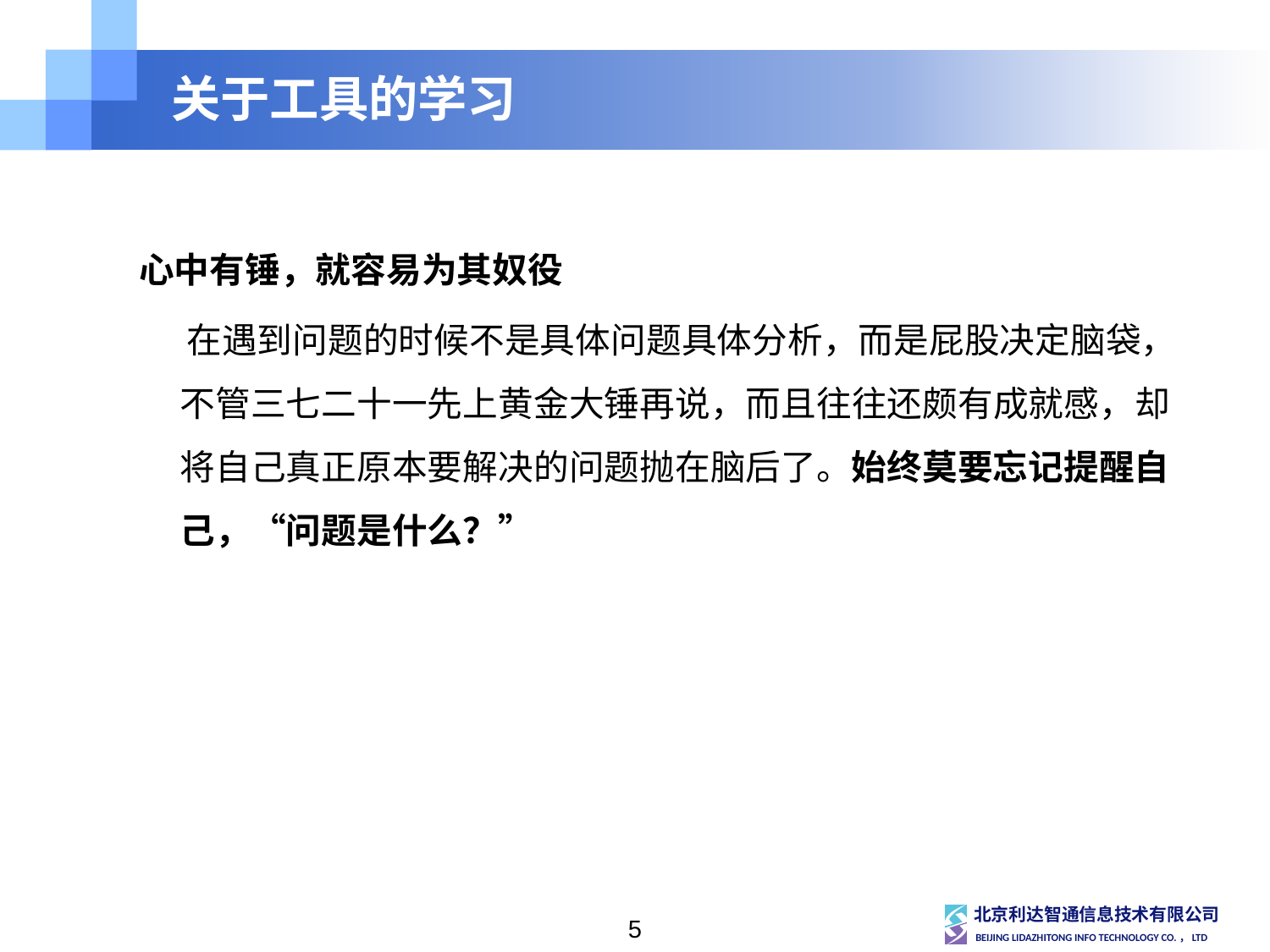

# 关于工具的学习

心中有锤，就容易为其奴役
     在遇到问题的时候不是具体问题具体分析，而是屁股决定脑袋，不管三七二十一先上黄金大锤再说，而且往往还颇有成就感，却将自己真正原本要解决的问题抛在脑后了。始终莫要忘记提醒自己，“问题是什么？”
5